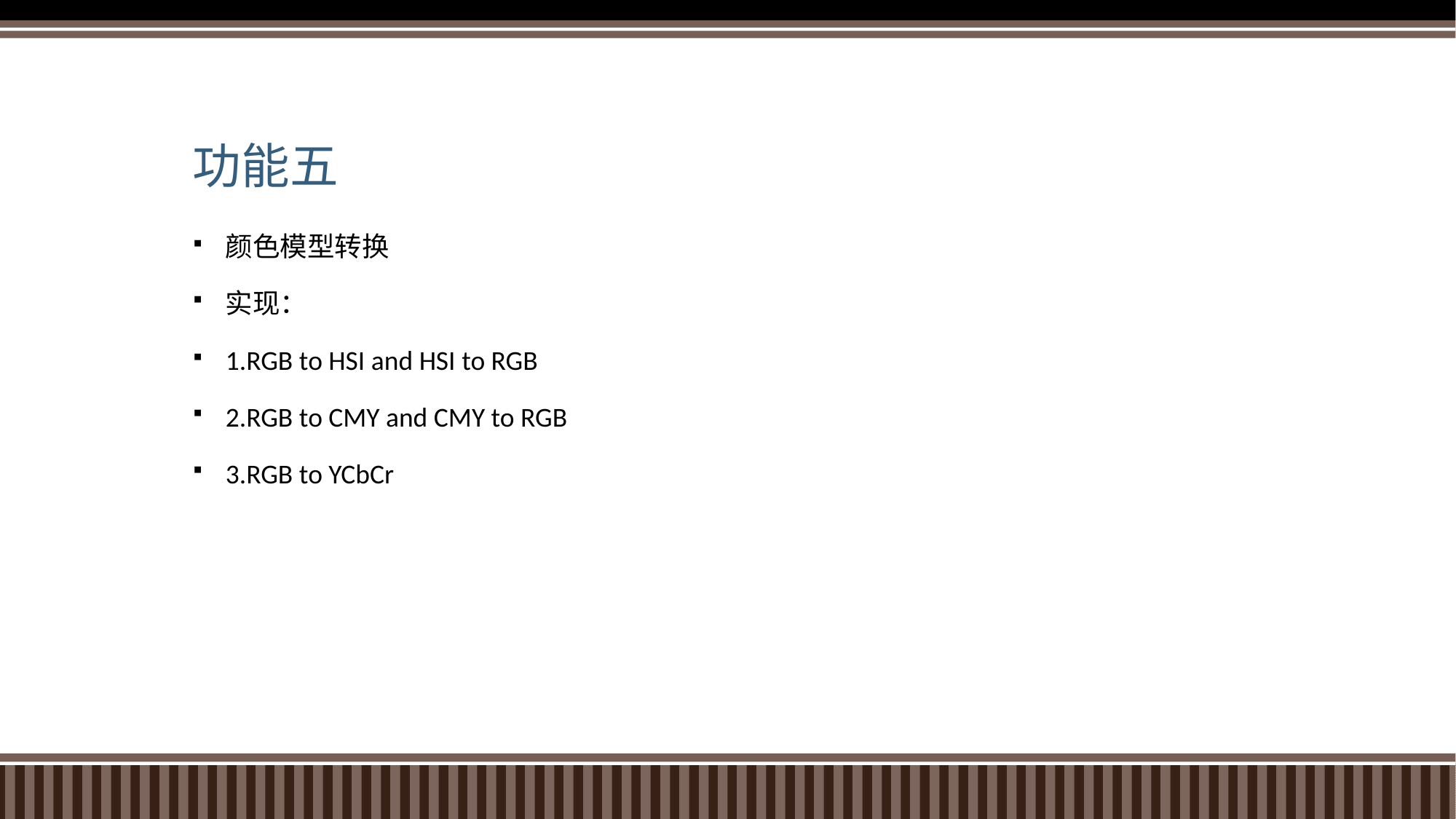

# 功能五
颜色模型转换
实现：
1.RGB to HSI and HSI to RGB
2.RGB to CMY and CMY to RGB
3.RGB to YCbCr